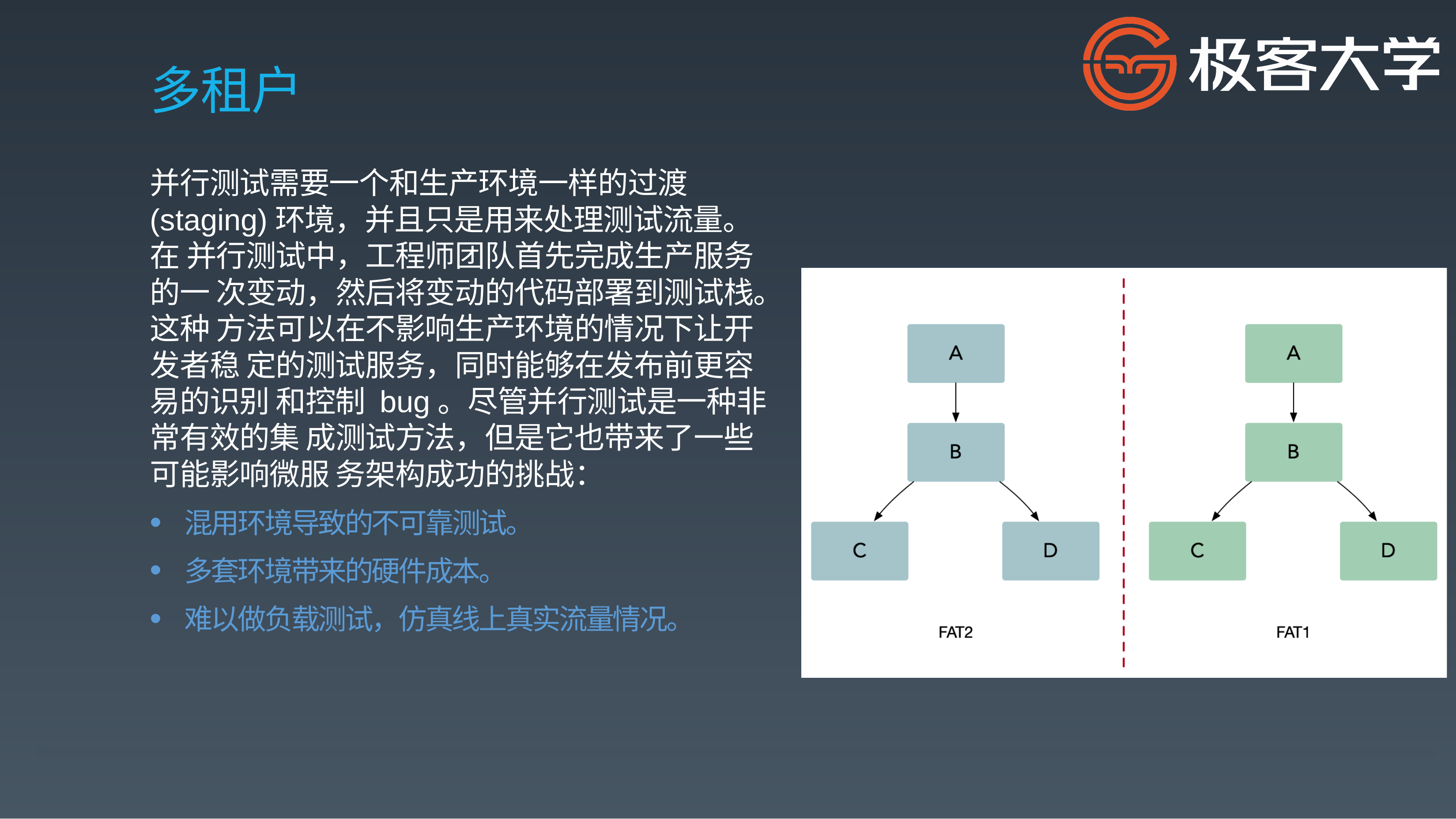

# 多租户
并行测试需要一个和生产环境一样的过渡 (staging)环境，并且只是用来处理测试流量。在 并行测试中，工程师团队首先完成生产服务的一 次变动，然后将变动的代码部署到测试栈。这种 方法可以在不影响生产环境的情况下让开发者稳 定的测试服务，同时能够在发布前更容易的识别 和控制 bug。尽管并行测试是一种非常有效的集 成测试方法，但是它也带来了一些可能影响微服 务架构成功的挑战：
混用环境导致的不可靠测试。
多套环境带来的硬件成本。
难以做负载测试，仿真线上真实流量情况。